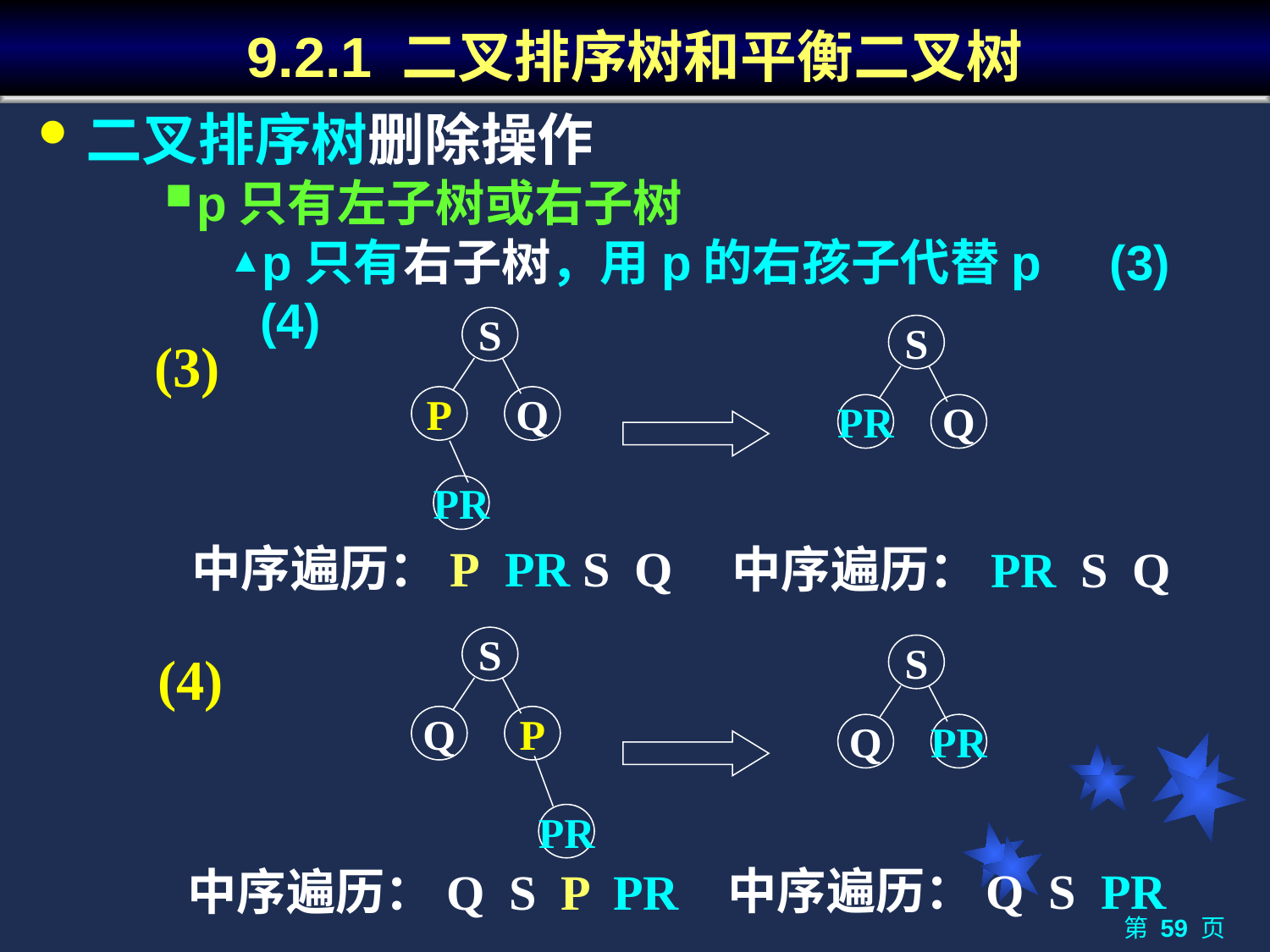

# 9.2.1 二叉排序树和平衡二叉树
二叉排序树删除操作
p只有左子树或右子树
p只有右子树，用p的右孩子代替p     (3)(4)
S

P
Q

PR
S

PR
Q
(3)

中序遍历：P  PR S  Q
中序遍历：PR  S  Q
S

Q
P

PR
S

Q
PR
(4)

中序遍历：Q  S  PR
中序遍历：Q  S  P  PR
第 59 页